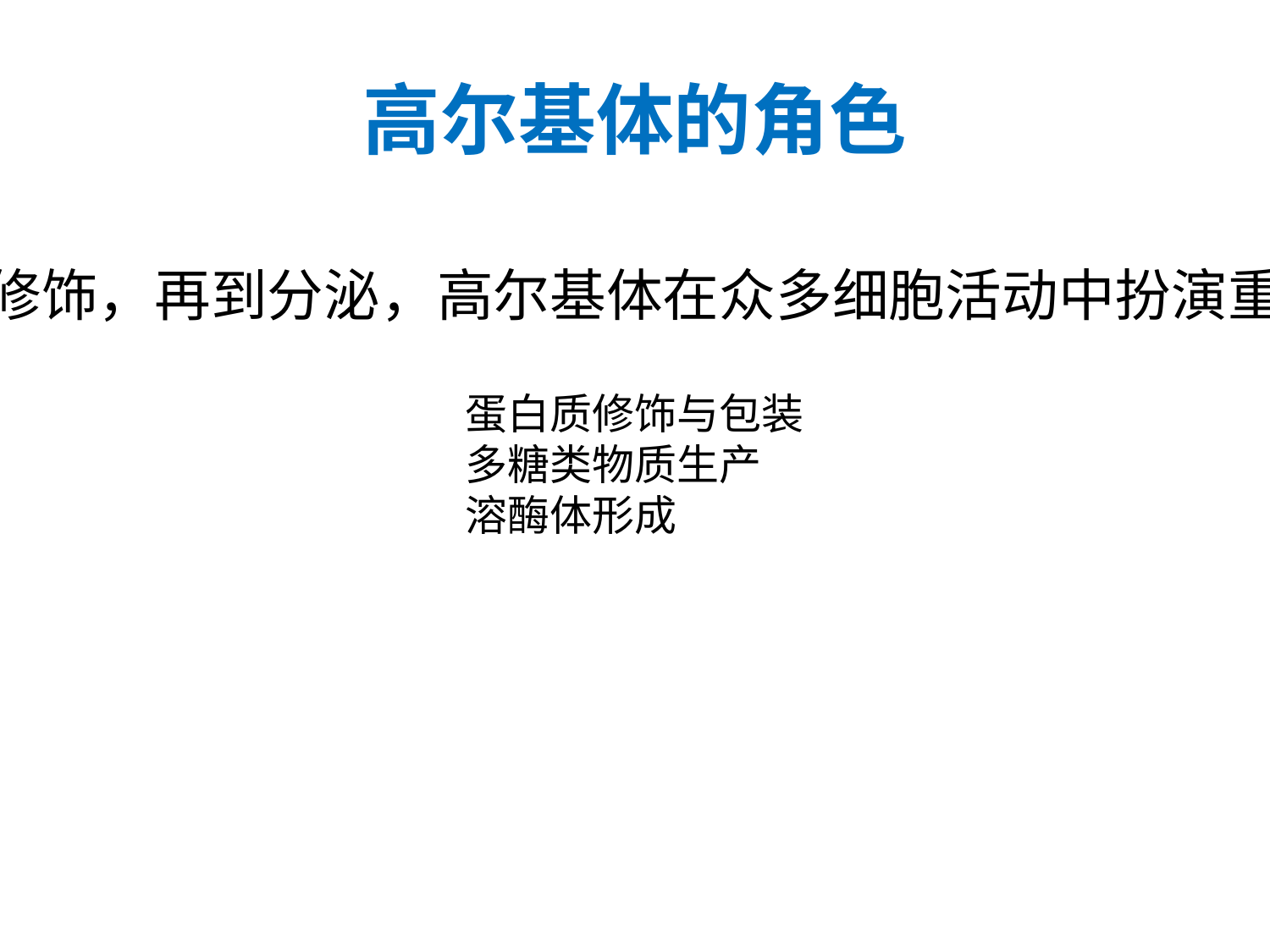

# 高尔基体的角色
从合成到修饰，再到分泌，高尔基体在众多细胞活动中扮演重要角色。
蛋白质修饰与包装
多糖类物质生产
溶酶体形成